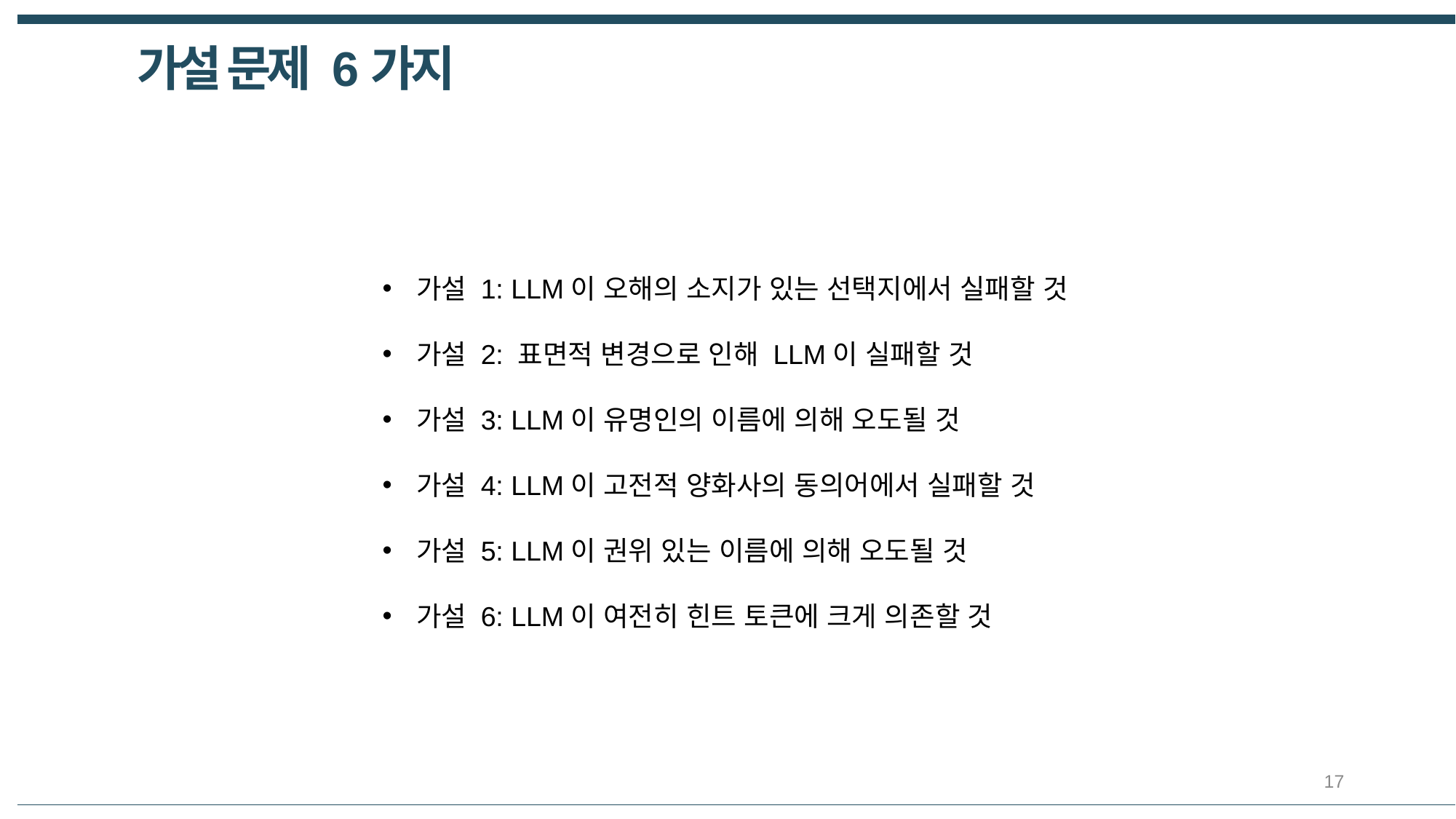

가설 문제 6가지
가설 1: LLM이 오해의 소지가 있는 선택지에서 실패할 것

가설 2: 표면적 변경으로 인해 LLM이 실패할 것

가설 3: LLM이 유명인의 이름에 의해 오도될 것

가설 4: LLM이 고전적 양화사의 동의어에서 실패할 것

가설 5: LLM이 권위 있는 이름에 의해 오도될 것

가설 6: LLM이 여전히 힌트 토큰에 크게 의존할 것
17